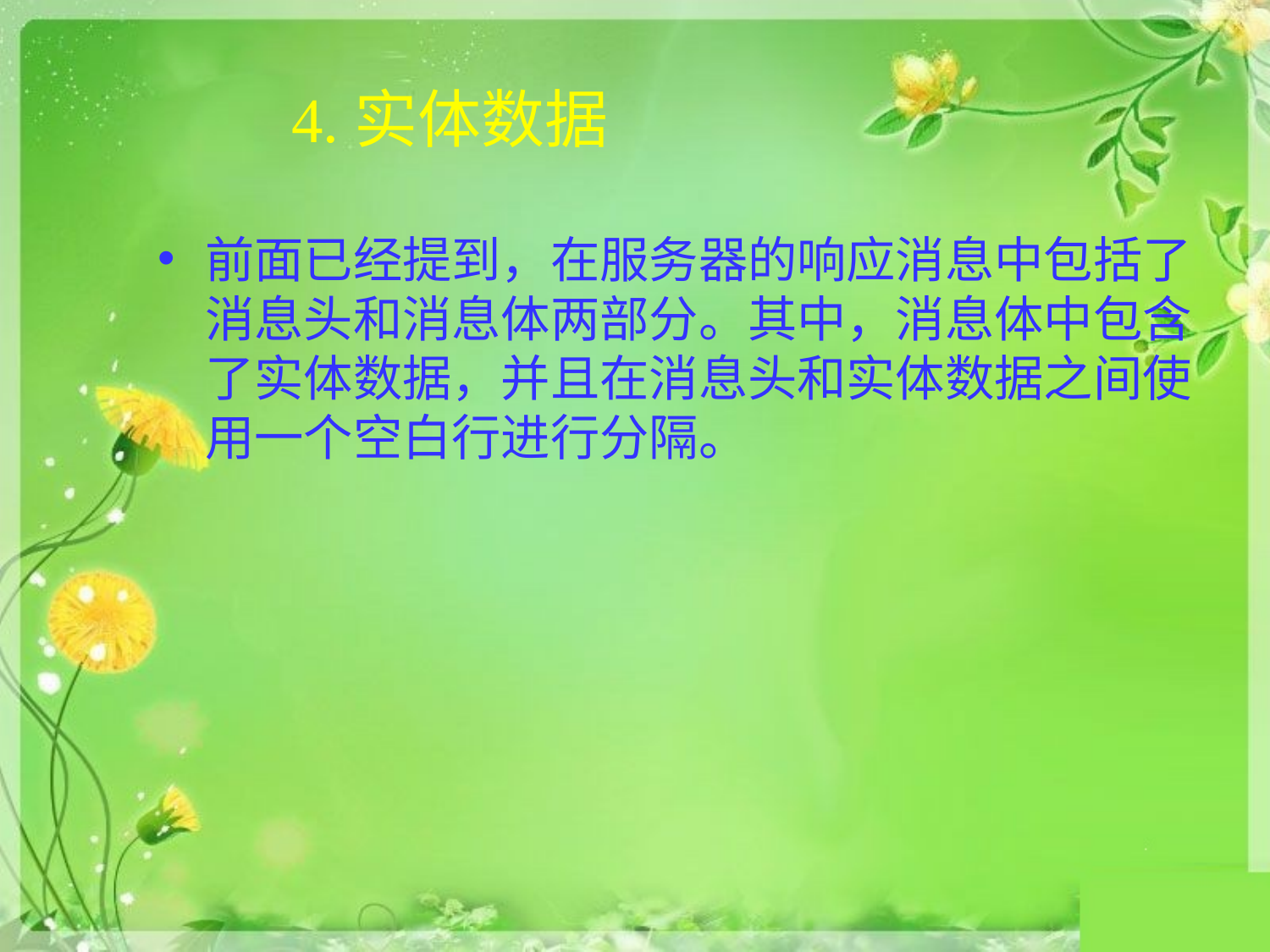

# 4.实体数据
前面已经提到，在服务器的响应消息中包括了消息头和消息体两部分。其中，消息体中包含了实体数据，并且在消息头和实体数据之间使用一个空白行进行分隔。